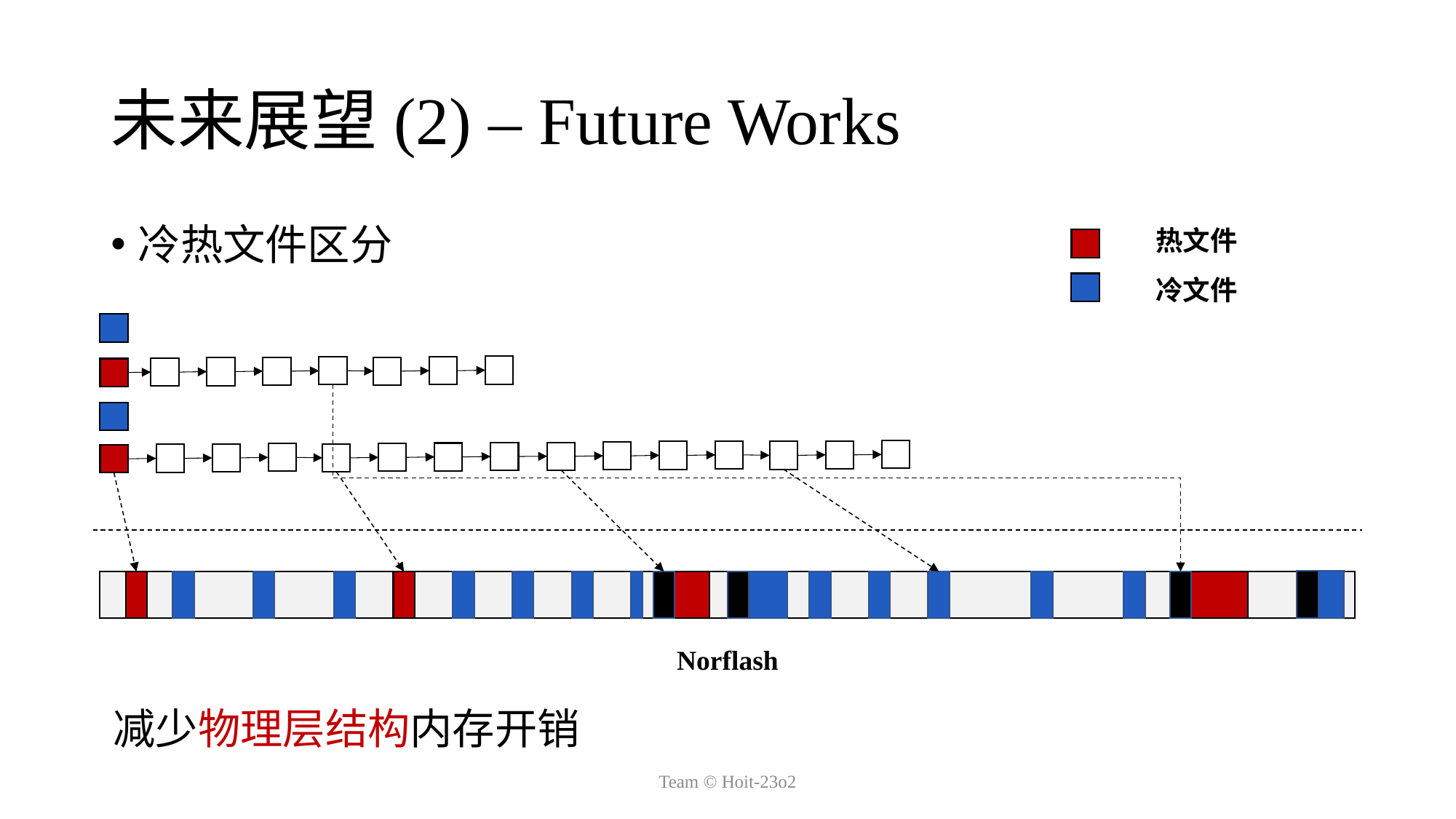

# 未来展望(2) – Future Works
冷热文件区分

热文件

冷文件

Norflash
减少物理层结构内存开销
Team © Hoit-23o2